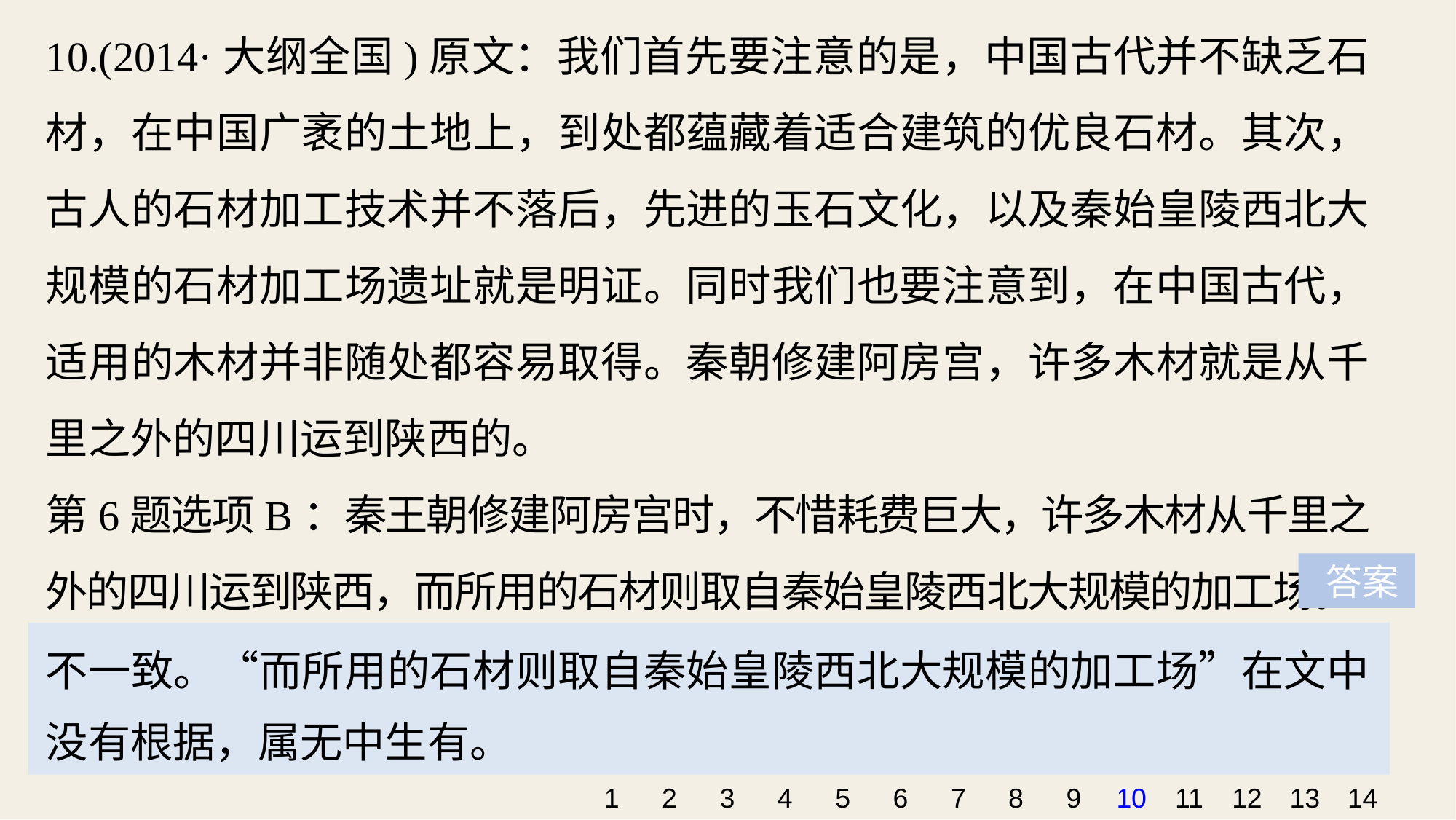

10.(2014·大纲全国)原文：我们首先要注意的是，中国古代并不缺乏石材，在中国广袤的土地上，到处都蕴藏着适合建筑的优良石材。其次，古人的石材加工技术并不落后，先进的玉石文化，以及秦始皇陵西北大规模的石材加工场遗址就是明证。同时我们也要注意到，在中国古代，适用的木材并非随处都容易取得。秦朝修建阿房宫，许多木材就是从千里之外的四川运到陕西的。
第6题选项B：秦王朝修建阿房宫时，不惜耗费巨大，许多木材从千里之外的四川运到陕西，而所用的石材则取自秦始皇陵西北大规模的加工场。
 答案
不一致。“而所用的石材则取自秦始皇陵西北大规模的加工场”在文中没有根据，属无中生有。

1
2
3
4
5
6
7
8
9
10
11
12
13
14